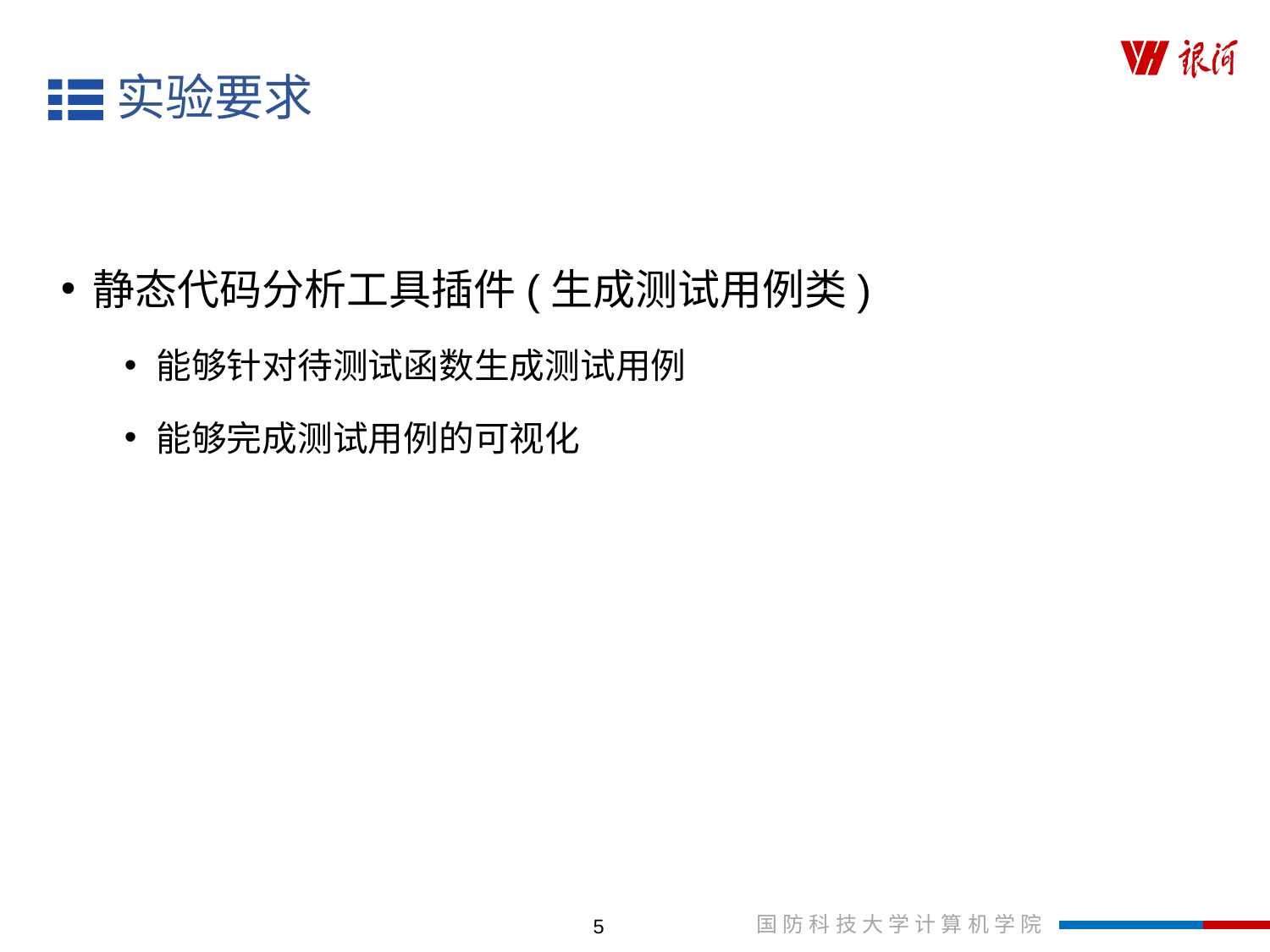

# 实验要求

静态代码分析工具插件(生成测试用例类)
能够针对待测试函数生成测试用例
能够完成测试用例的可视化